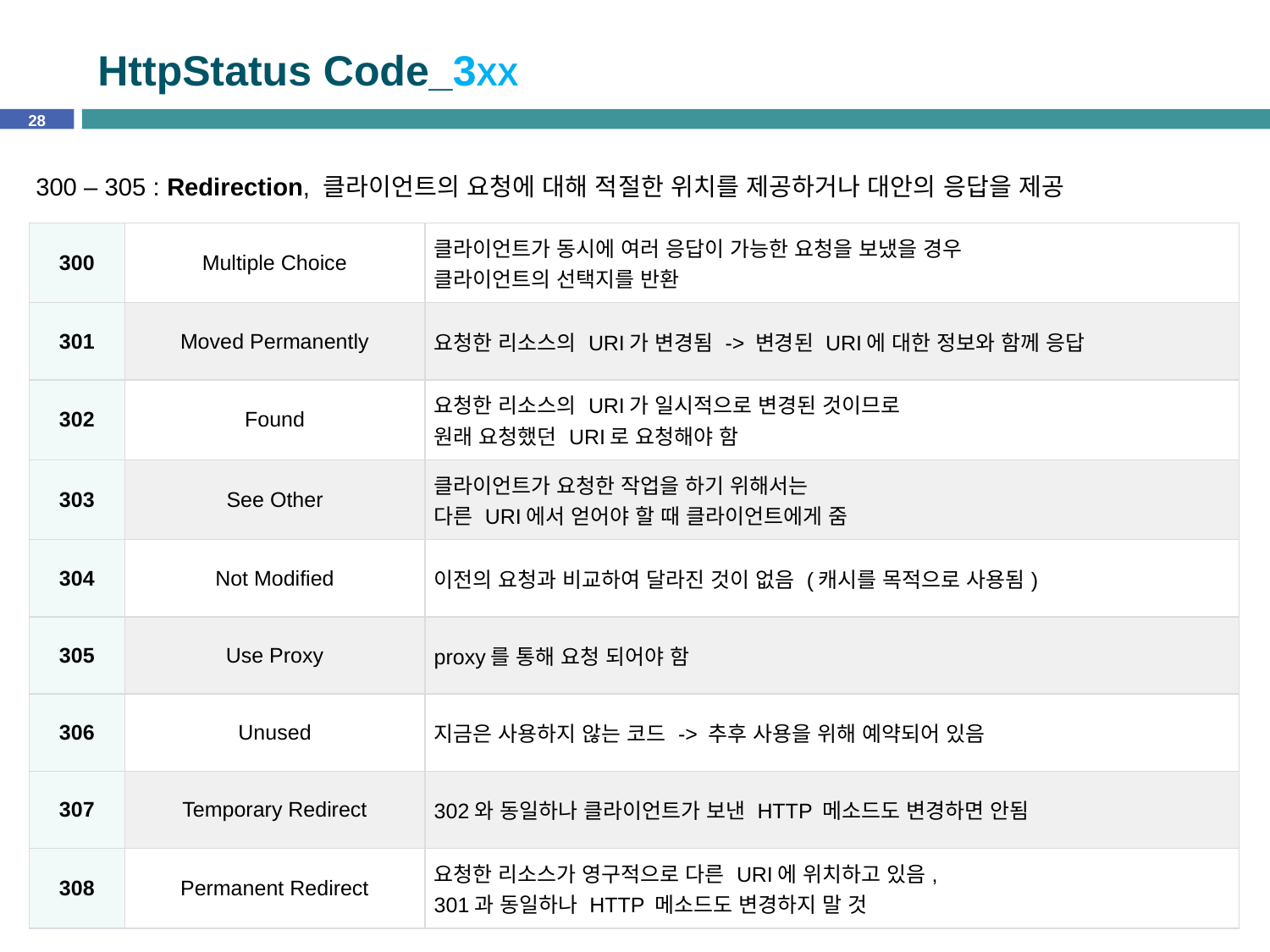

# HttpStatus Code_3XX
28
300 – 305 : Redirection, 클라이언트의 요청에 대해 적절한 위치를 제공하거나 대안의 응답을 제공
| 300 | Multiple Choice | 클라이언트가 동시에 여러 응답이 가능한 요청을 보냈을 경우 클라이언트의 선택지를 반환 |
| --- | --- | --- |
| 301 | Moved Permanently | 요청한 리소스의 URI가 변경됨 -> 변경된 URI에 대한 정보와 함께 응답 |
| 302 | Found | 요청한 리소스의 URI가 일시적으로 변경된 것이므로 원래 요청했던 URI로 요청해야 함 |
| 303 | See Other | 클라이언트가 요청한 작업을 하기 위해서는 다른 URI에서 얻어야 할 때 클라이언트에게 줌 |
| 304 | Not Modified | 이전의 요청과 비교하여 달라진 것이 없음 (캐시를 목적으로 사용됨) |
| 305 | Use Proxy | proxy를 통해 요청 되어야 함 |
| 306 | Unused | 지금은 사용하지 않는 코드 -> 추후 사용을 위해 예약되어 있음 |
| 307 | Temporary Redirect | 302와 동일하나 클라이언트가 보낸 HTTP 메소드도 변경하면 안됨 |
| 308 | Permanent Redirect | 요청한 리소스가 영구적으로 다른 URI에 위치하고 있음, 301과 동일하나 HTTP 메소드도 변경하지 말 것 |